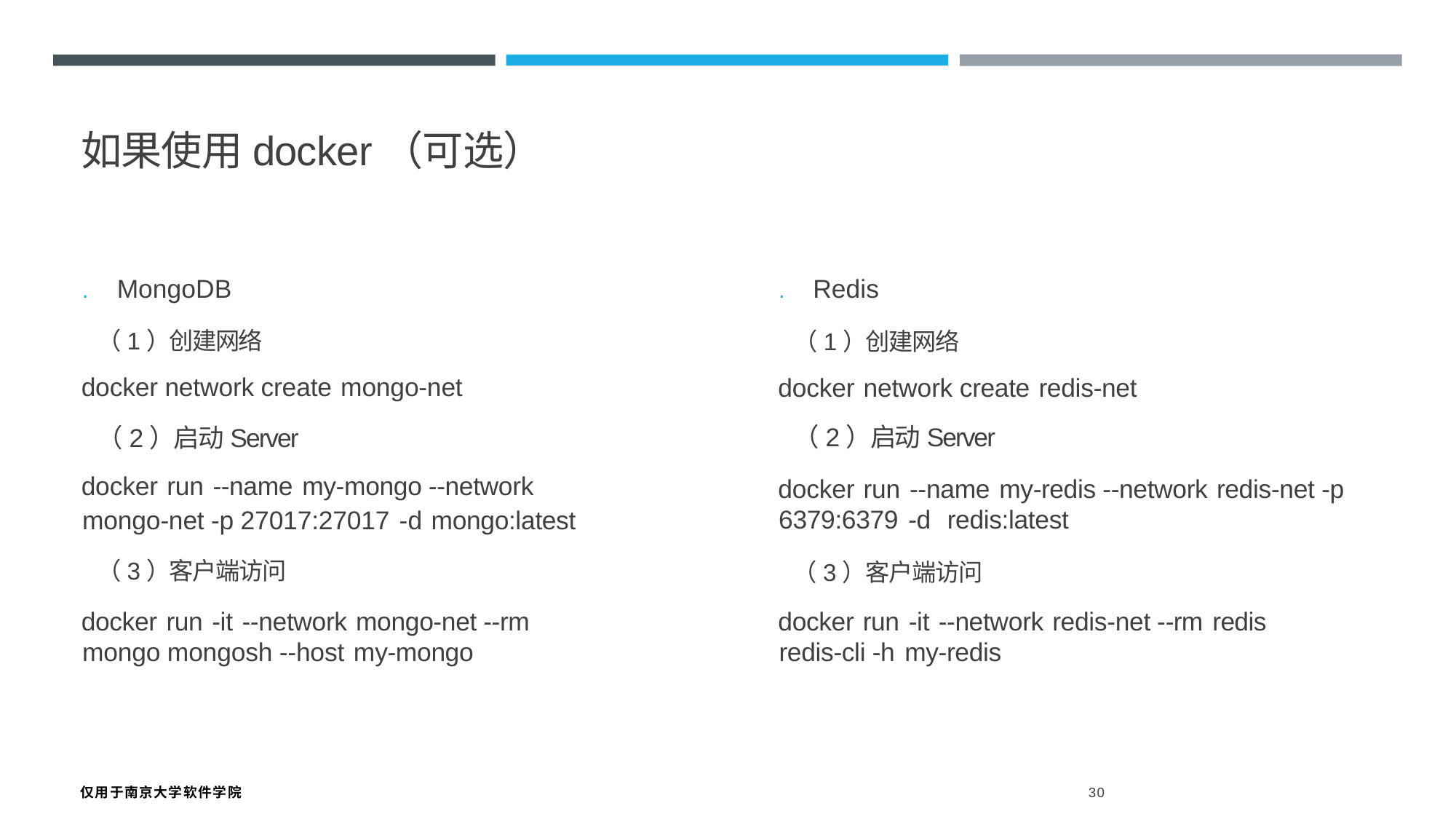

如果使用docker（可选）

.    MongoDB
（1）创建网络
docker network create mongo-net
（2）启动Server
docker run --name my-mongo --network
mongo-net -p 27017:27017 -d mongo:latest
（3）客户端访问

docker run -it --network mongo-net --rm      mongo mongosh --host my-mongo

.    Redis
（1）创建网络
docker network create redis-net
（2）启动Server
docker run --name my-redis --network redis-net -p 6379:6379 -d  redis:latest
（3）客户端访问

docker run -it --network redis-net --rm redis        redis-cli -h my-redis

仅用于南京大学软件学院                                                                                                                                                                                                                                                                                30